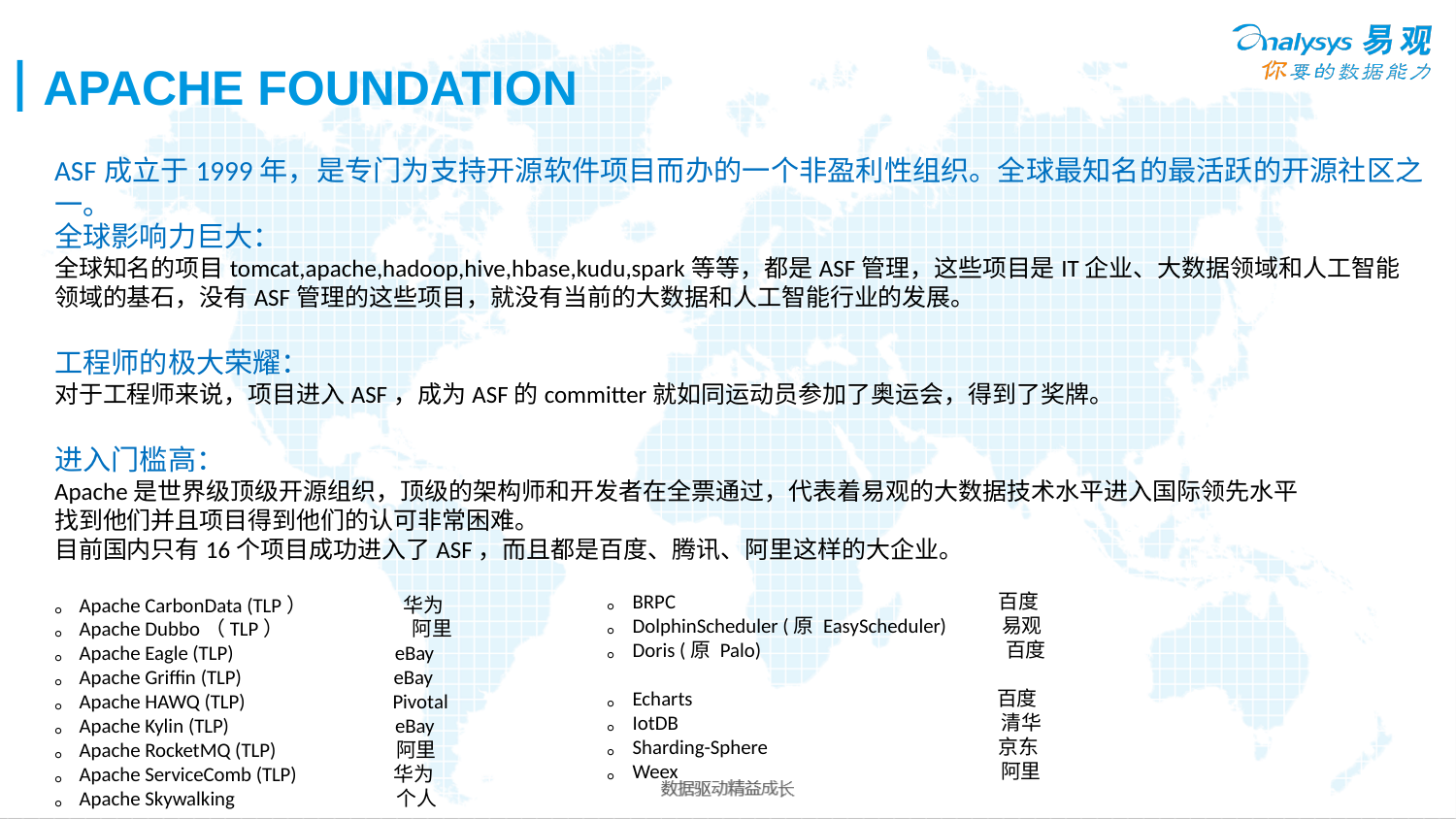

# Apache Foundation
ASF成立于1999年，是专门为支持开源软件项目而办的一个非盈利性组织。全球最知名的最活跃的开源社区之一。
全球影响力巨大：
全球知名的项目tomcat,apache,hadoop,hive,hbase,kudu,spark等等，都是ASF管理，这些项目是IT企业、大数据领域和人工智能领域的基石，没有ASF管理的这些项目，就没有当前的大数据和人工智能行业的发展。

工程师的极大荣耀：
对于工程师来说，项目进入ASF，成为ASF的committer就如同运动员参加了奥运会，得到了奖牌。

进入门槛高：
Apache是世界级顶级开源组织，顶级的架构师和开发者在全票通过，代表着易观的大数据技术水平进入国际领先水平
找到他们并且项目得到他们的认可非常困难。
目前国内只有16个项目成功进入了ASF，而且都是百度、腾讯、阿里这样的大企业。

。Apache CarbonData (TLP）                     华为
。Apache Dubbo（TLP）                            阿里
。Apache Eagle (TLP)                                   eBay
。Apache Griffin (TLP)                                 eBay
。Apache HAWQ (TLP)                                Pivotal
。Apache Kylin (TLP)                                    eBay
。Apache RocketMQ (TLP)                         阿里
。Apache ServiceComb (TLP)                    华为
。Apache Skywalking                                  个人

。BRPC                                                                     百度
。DolphinScheduler (原 EasyScheduler)           易观
。Doris (原 Palo)                                                    百度
。Echarts                                                                 百度
。IotDB                                                                     清华
。Sharding-Sphere                                                 京东
。Weex                                                                     阿里